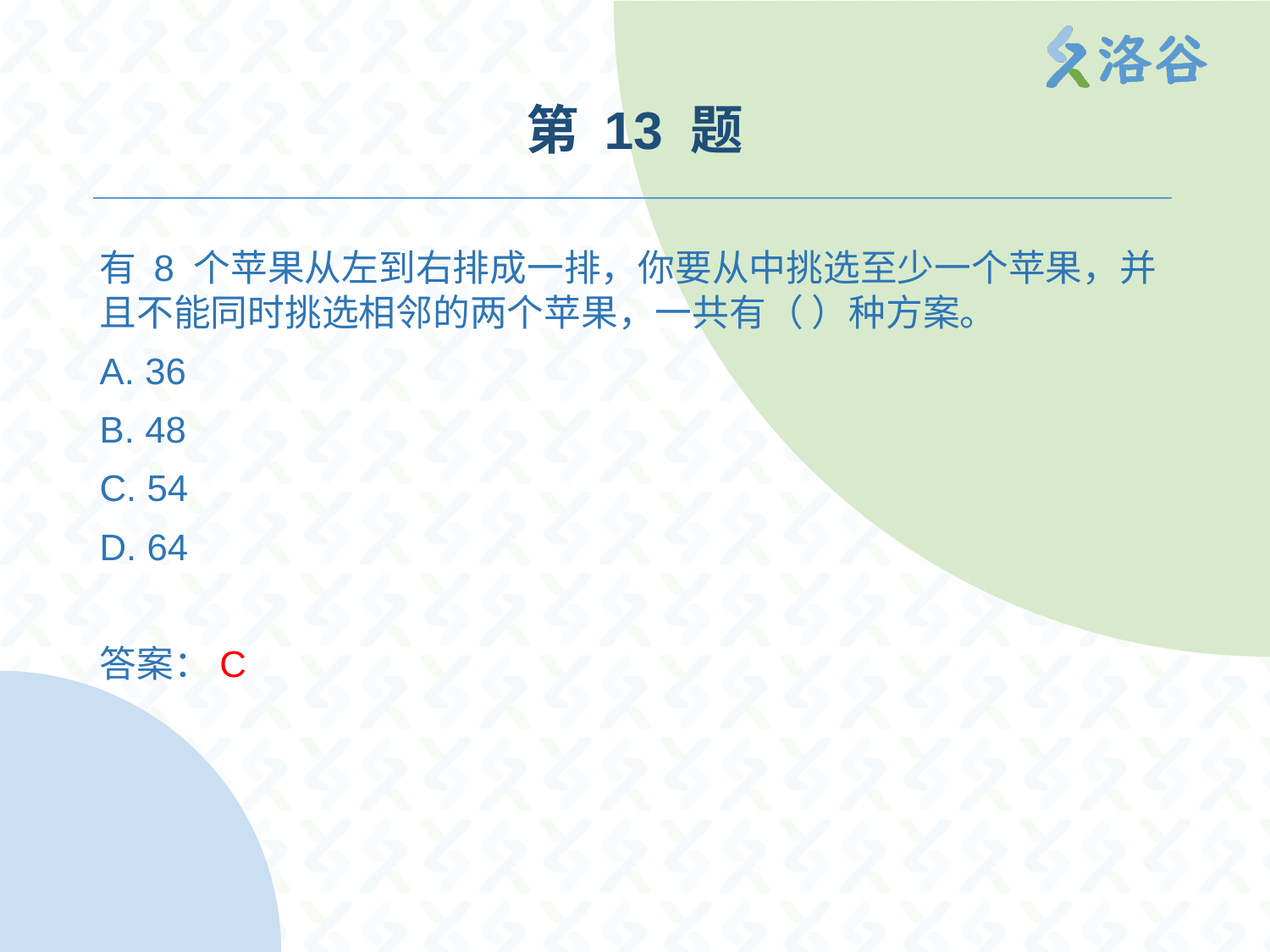

# 第 13 题
有 8 个苹果从左到右排成一排，你要从中挑选至少一个苹果，并且不能同时挑选相邻的两个苹果，一共有（ ）种方案。
A. 36
B. 48
C. 54
D. 64

答案：C